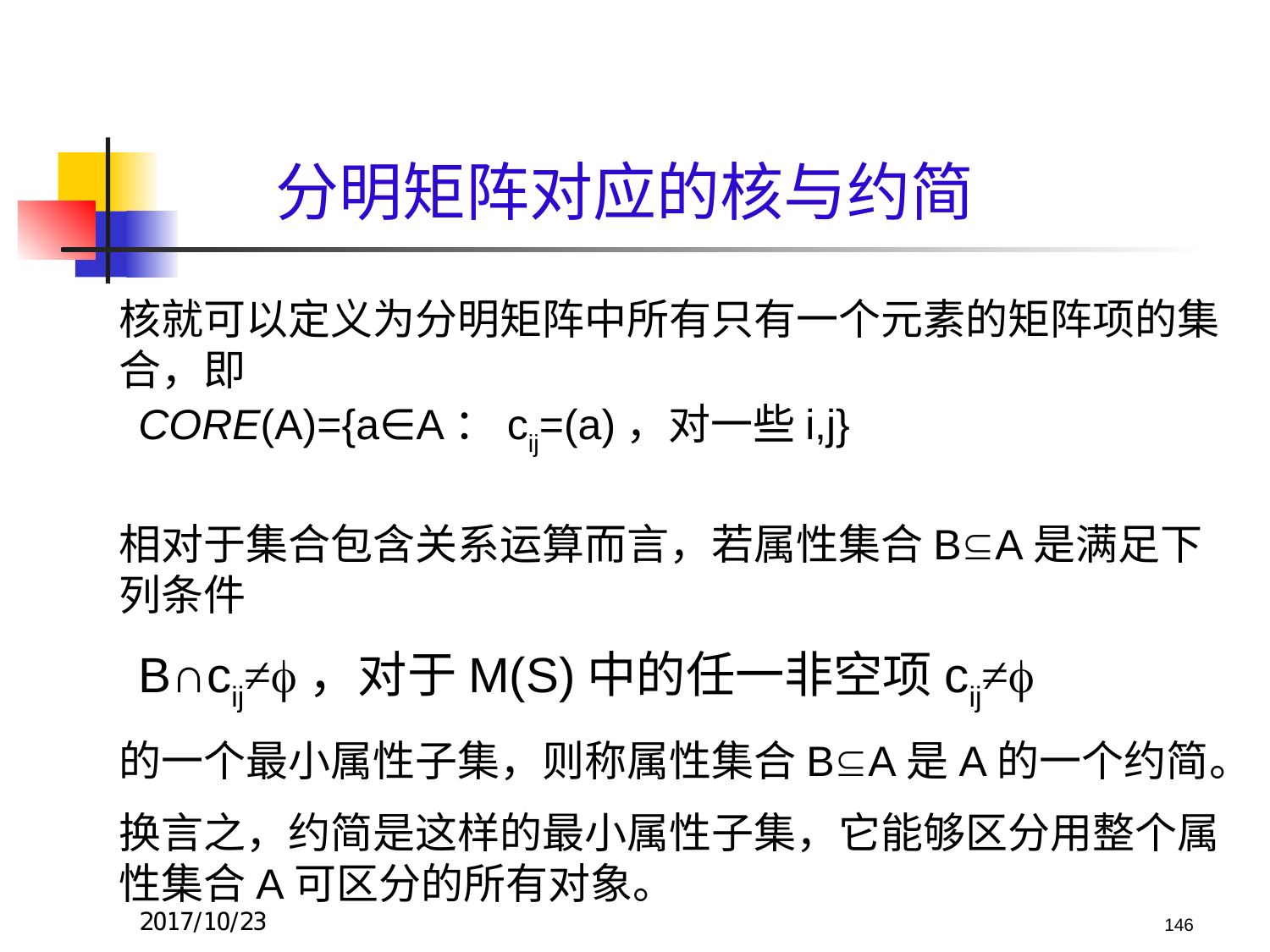

# 分明矩阵对应的核与约简
	核就可以定义为分明矩阵中所有只有一个元素的矩阵项的集合，即
       CORE(A)={a∈A：cij=(a)，对一些i,j}

	相对于集合包含关系运算而言，若属性集合B⊆A是满足下列条件
       B∩cij≠φ，对于M(S)中的任一非空项cij≠φ
	的一个最小属性子集，则称属性集合B⊆A是A的一个约简。
	换言之，约简是这样的最小属性子集，它能够区分用整个属性集合A可区分的所有对象。
2017/10/23
146